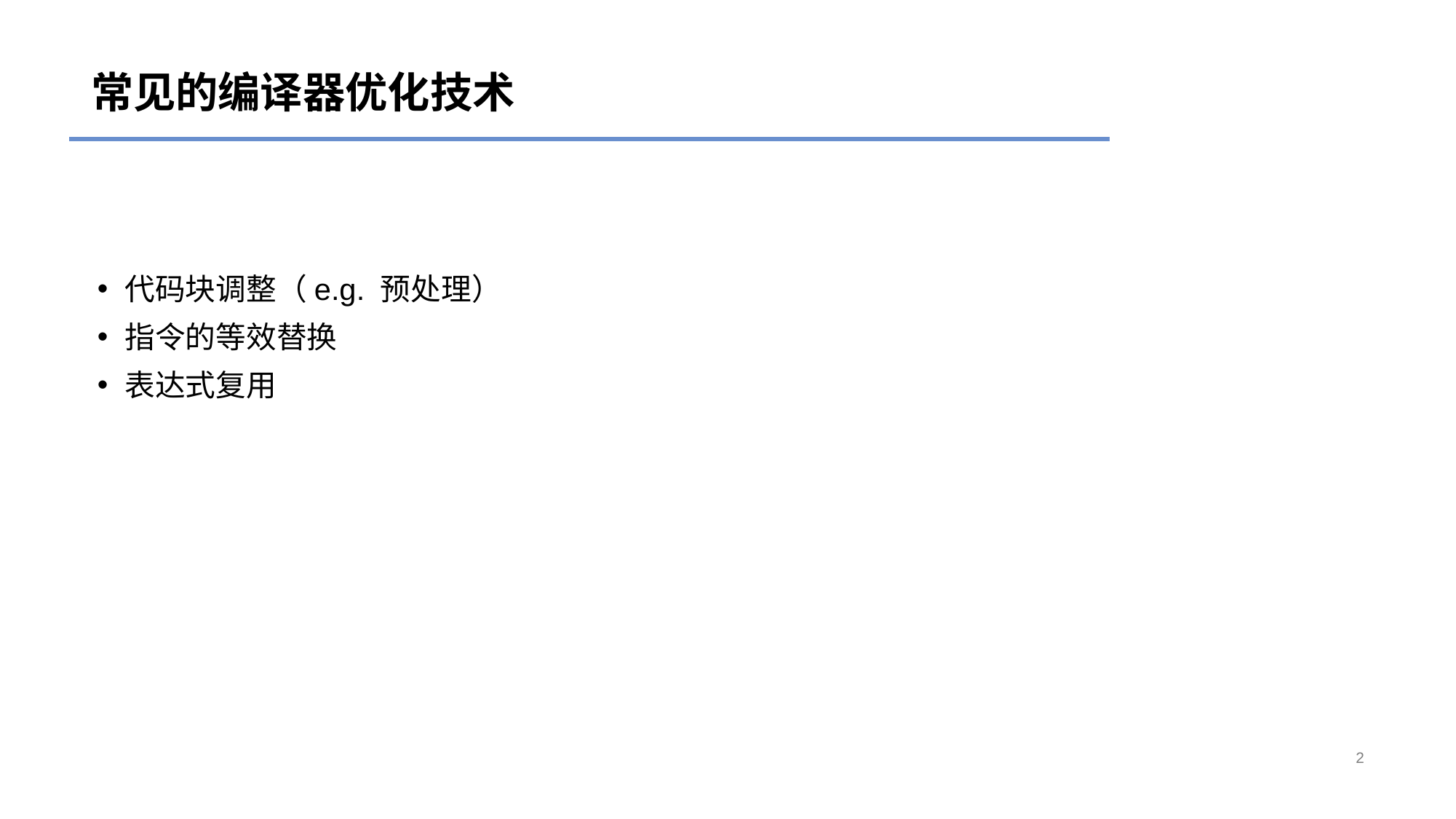

# 常见的编译器优化技术
代码块调整（e.g. 预处理）
指令的等效替换
表达式复用
2